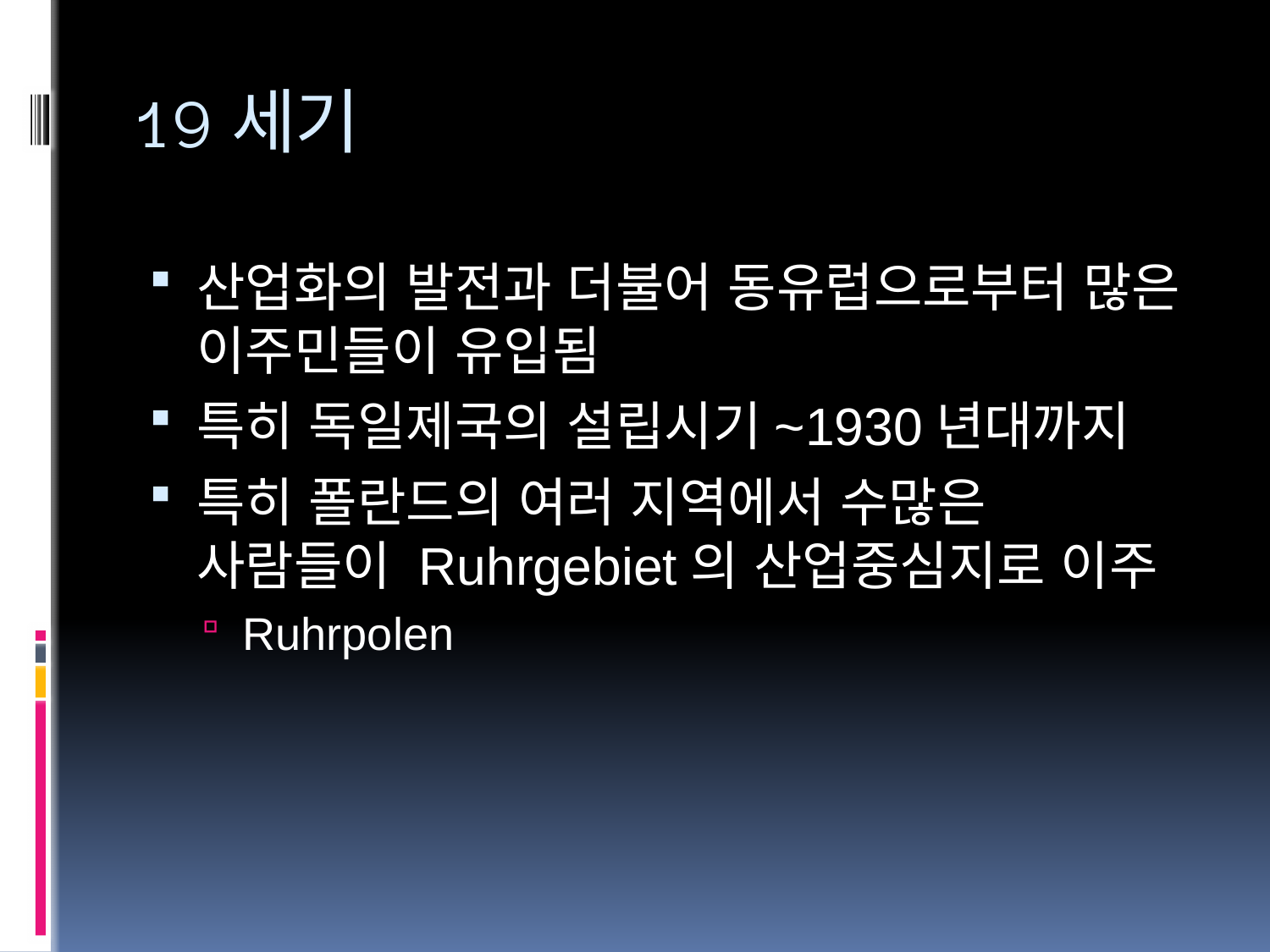

# 19세기
산업화의 발전과 더불어 동유럽으로부터 많은 이주민들이 유입됨
특히 독일제국의 설립시기~1930년대까지
특히 폴란드의 여러 지역에서 수많은 사람들이 Ruhrgebiet의 산업중심지로 이주
Ruhrpolen